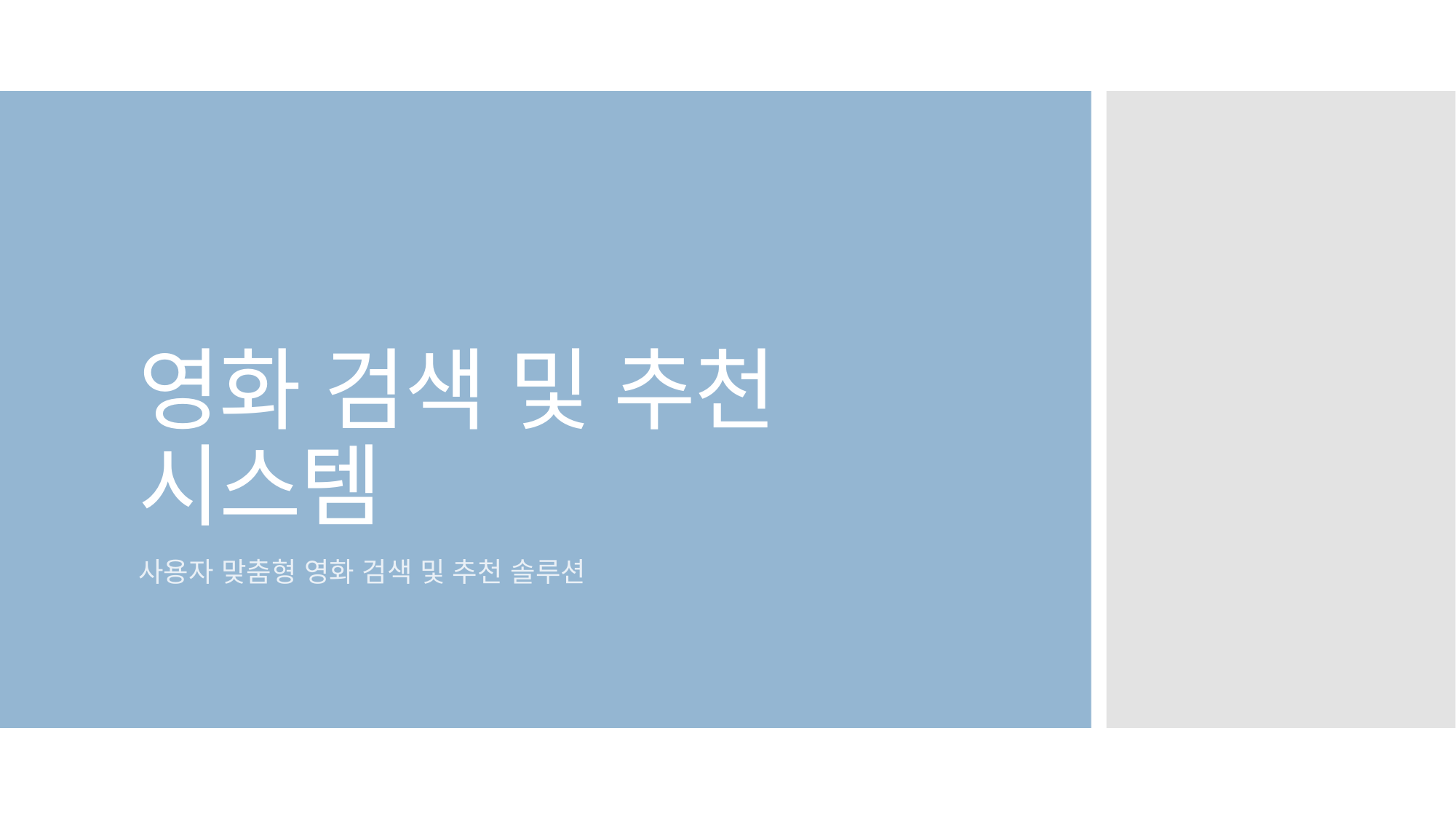

# 영화 검색 및 추천 시스템
사용자 맞춤형 영화 검색 및 추천 솔루션